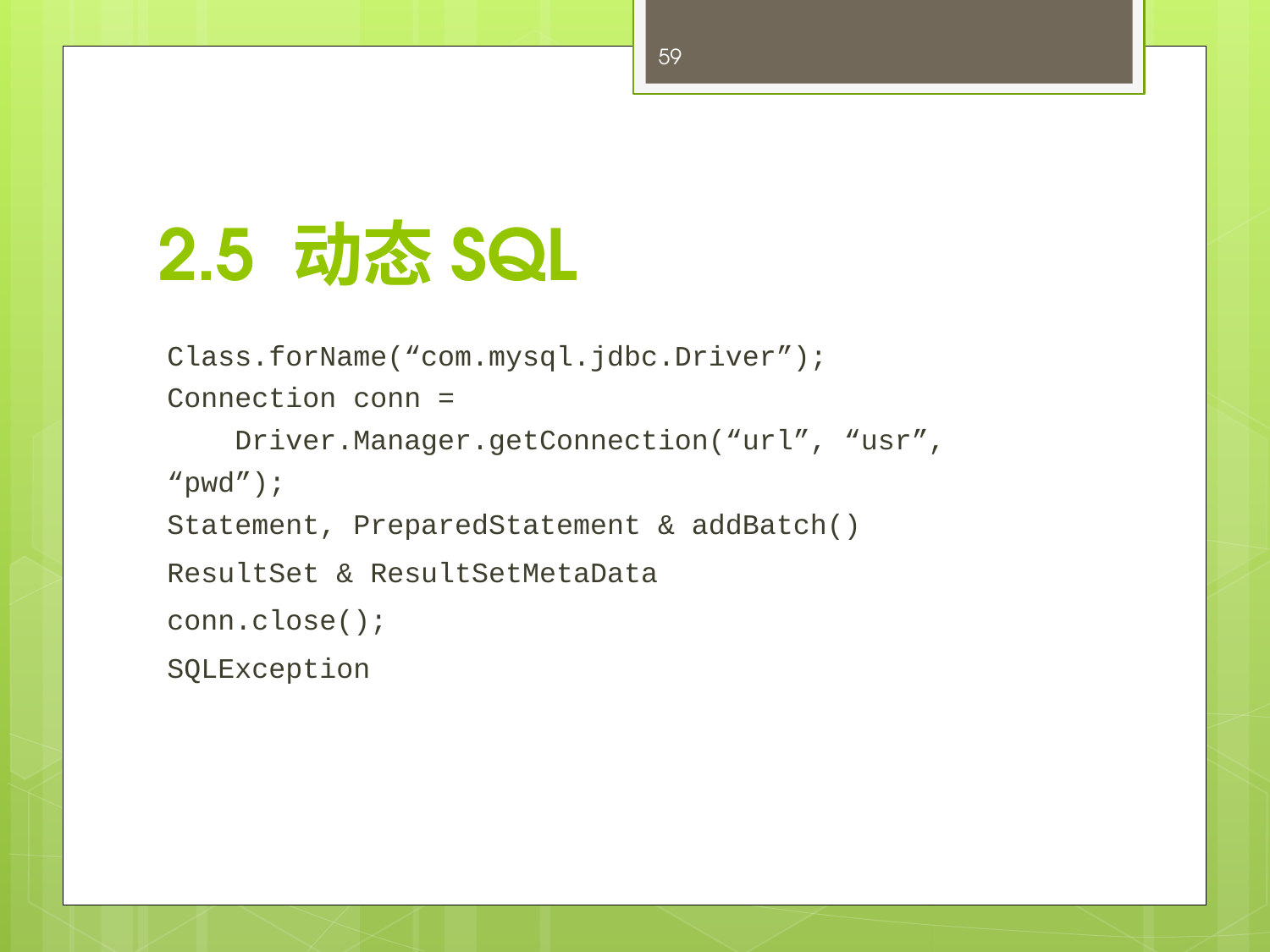

59
# 2.5 动态SQL
Class.forName(“com.mysql.jdbc.Driver”);
Connection conn =
    Driver.Manager.getConnection(“url”, “usr”, “pwd”);
Statement, PreparedStatement & addBatch()
ResultSet & ResultSetMetaData
conn.close();
SQLException